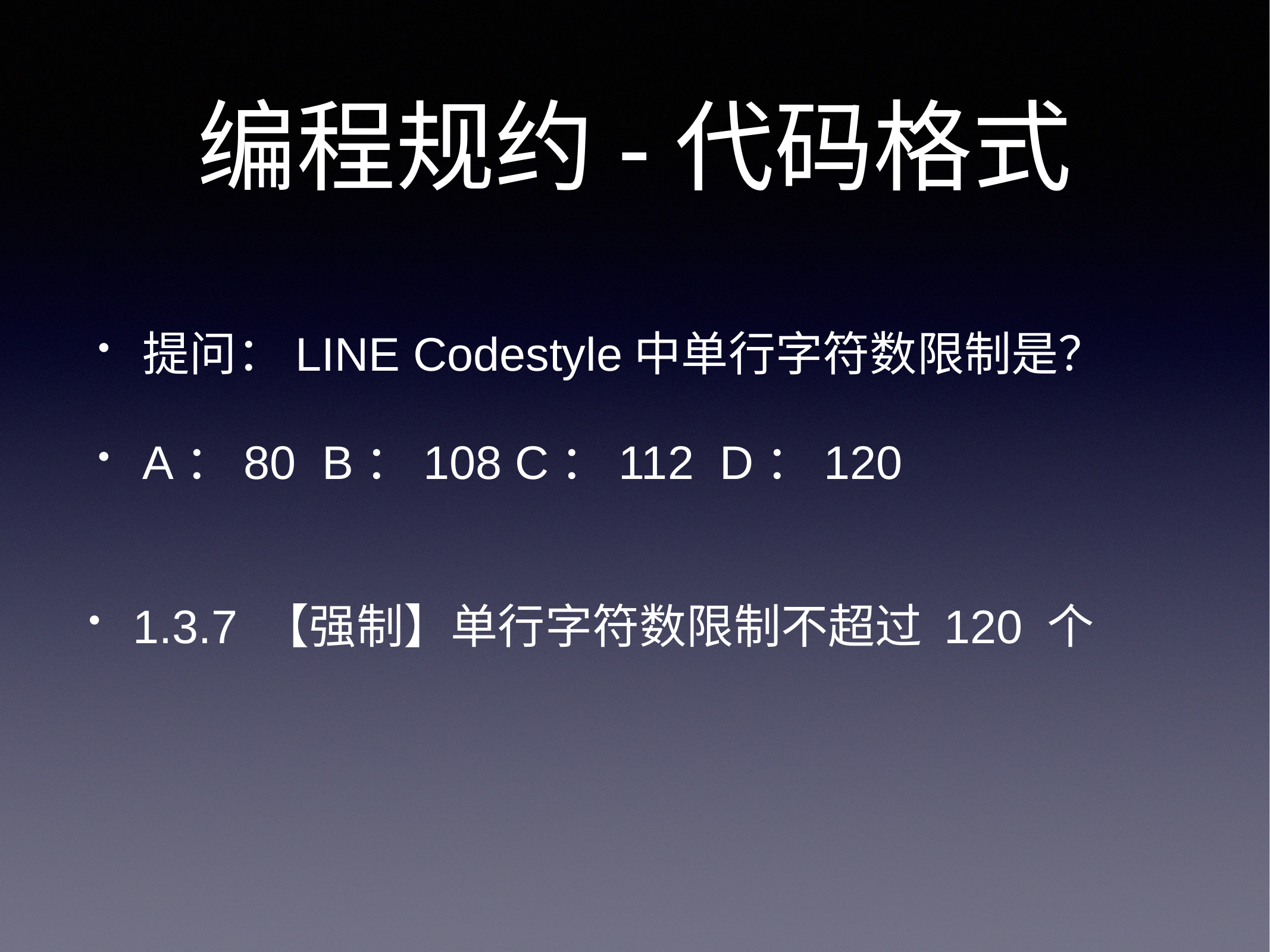

# 编程规约-代码格式
提问：LINE Codestyle中单行字符数限制是？
A：80  B：108 C：112  D：120
1.3.7 【强制】单行字符数限制不超过 120 个